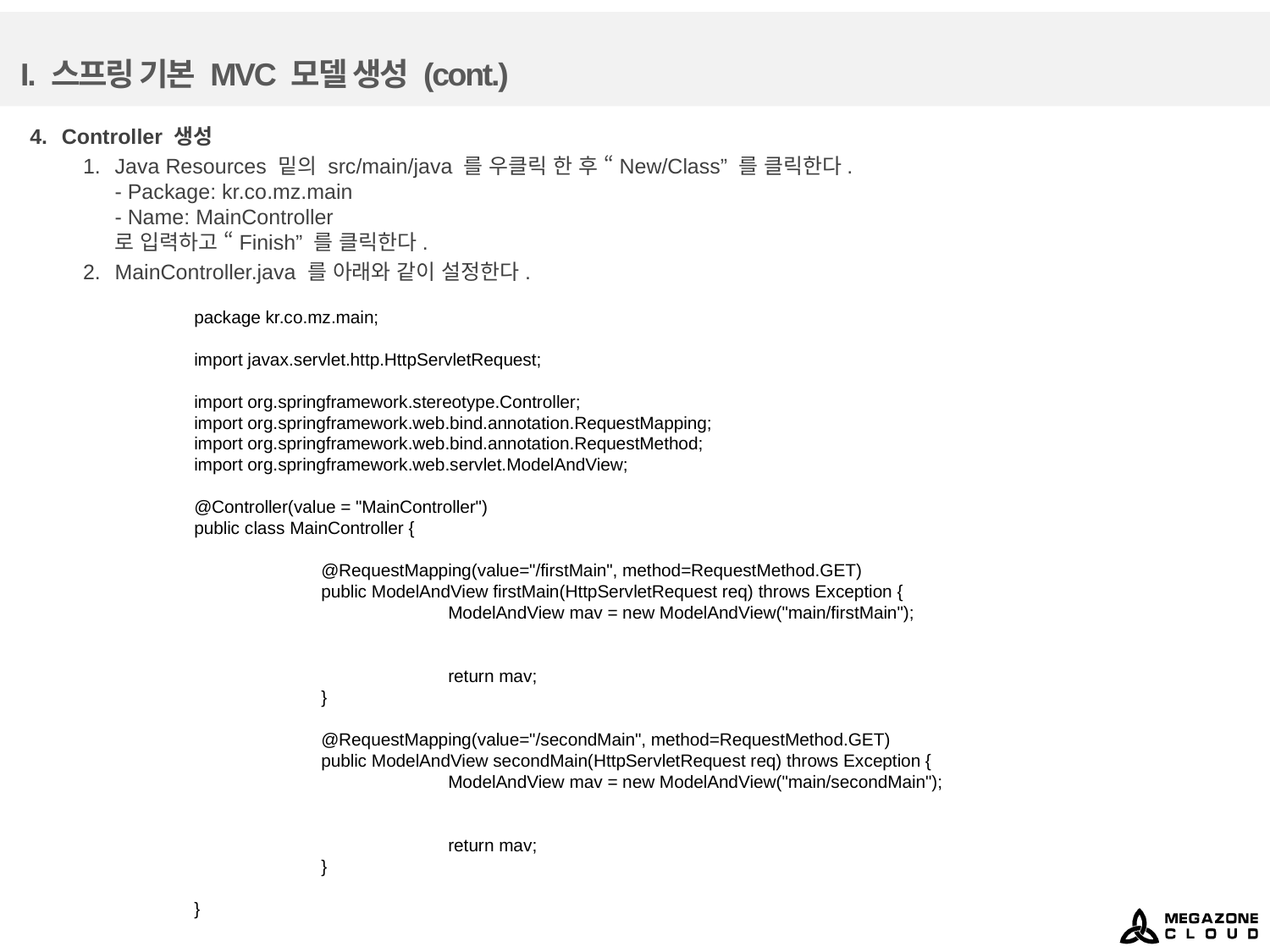

# I. 스프링 기본 MVC 모델 생성 (cont.)
Controller 생성
Java Resources 밑의 src/main/java 를 우클릭 한 후 “New/Class” 를 클릭한다.
- Package: kr.co.mz.main
- Name: MainController
로 입력하고 “Finish” 를 클릭한다.
MainController.java 를 아래와 같이 설정한다.
package kr.co.mz.main;

import javax.servlet.http.HttpServletRequest;

import org.springframework.stereotype.Controller;
import org.springframework.web.bind.annotation.RequestMapping;
import org.springframework.web.bind.annotation.RequestMethod;
import org.springframework.web.servlet.ModelAndView;

@Controller(value = "MainController")
public class MainController {

	@RequestMapping(value="/firstMain", method=RequestMethod.GET)
	public ModelAndView firstMain(HttpServletRequest req) throws Exception {
		ModelAndView mav = new ModelAndView("main/firstMain");

		return mav;
	}

	@RequestMapping(value="/secondMain", method=RequestMethod.GET)
	public ModelAndView secondMain(HttpServletRequest req) throws Exception {
		ModelAndView mav = new ModelAndView("main/secondMain");

		return mav;
	}

}